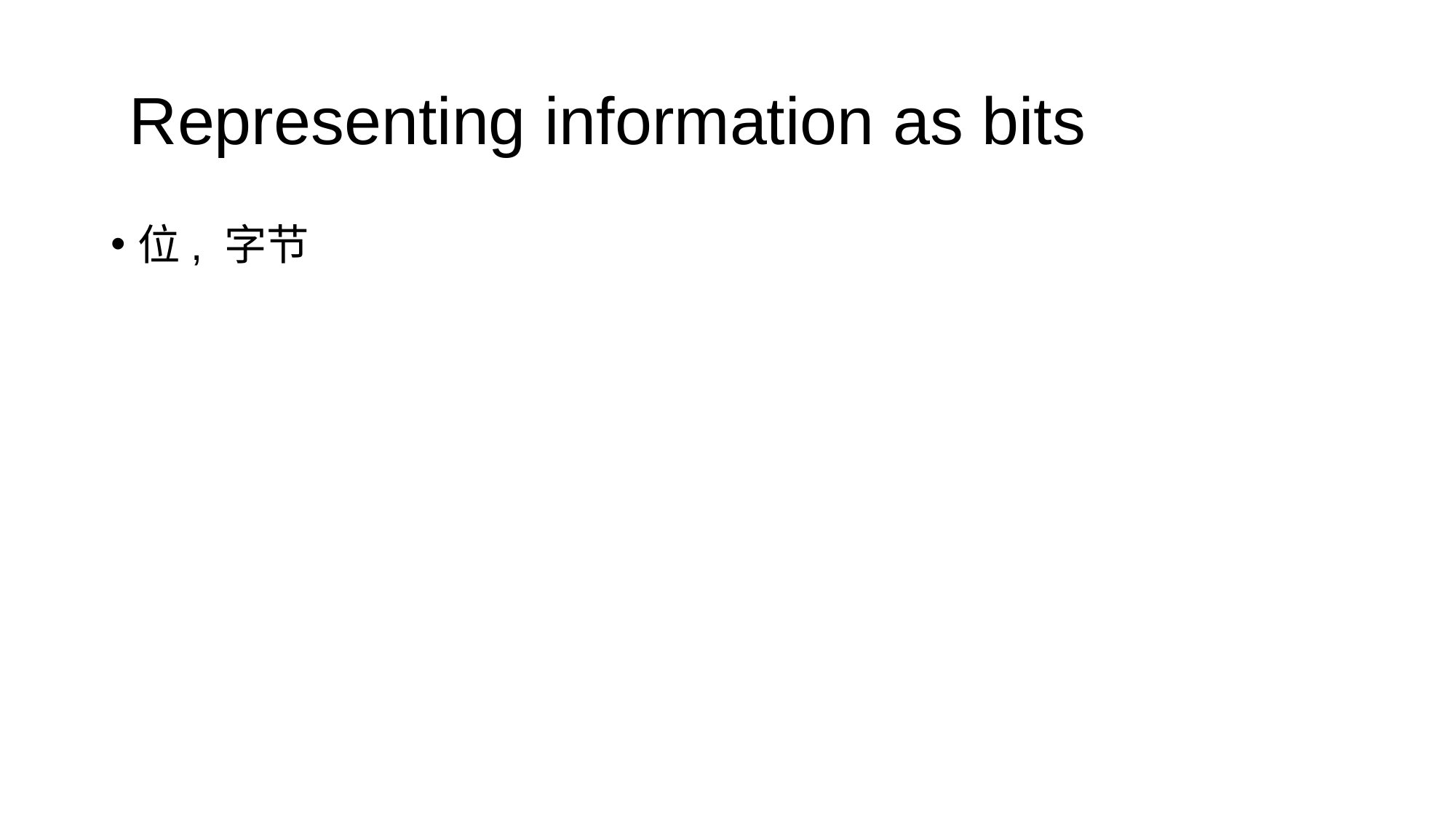

# Representing information as bits
位, 字节